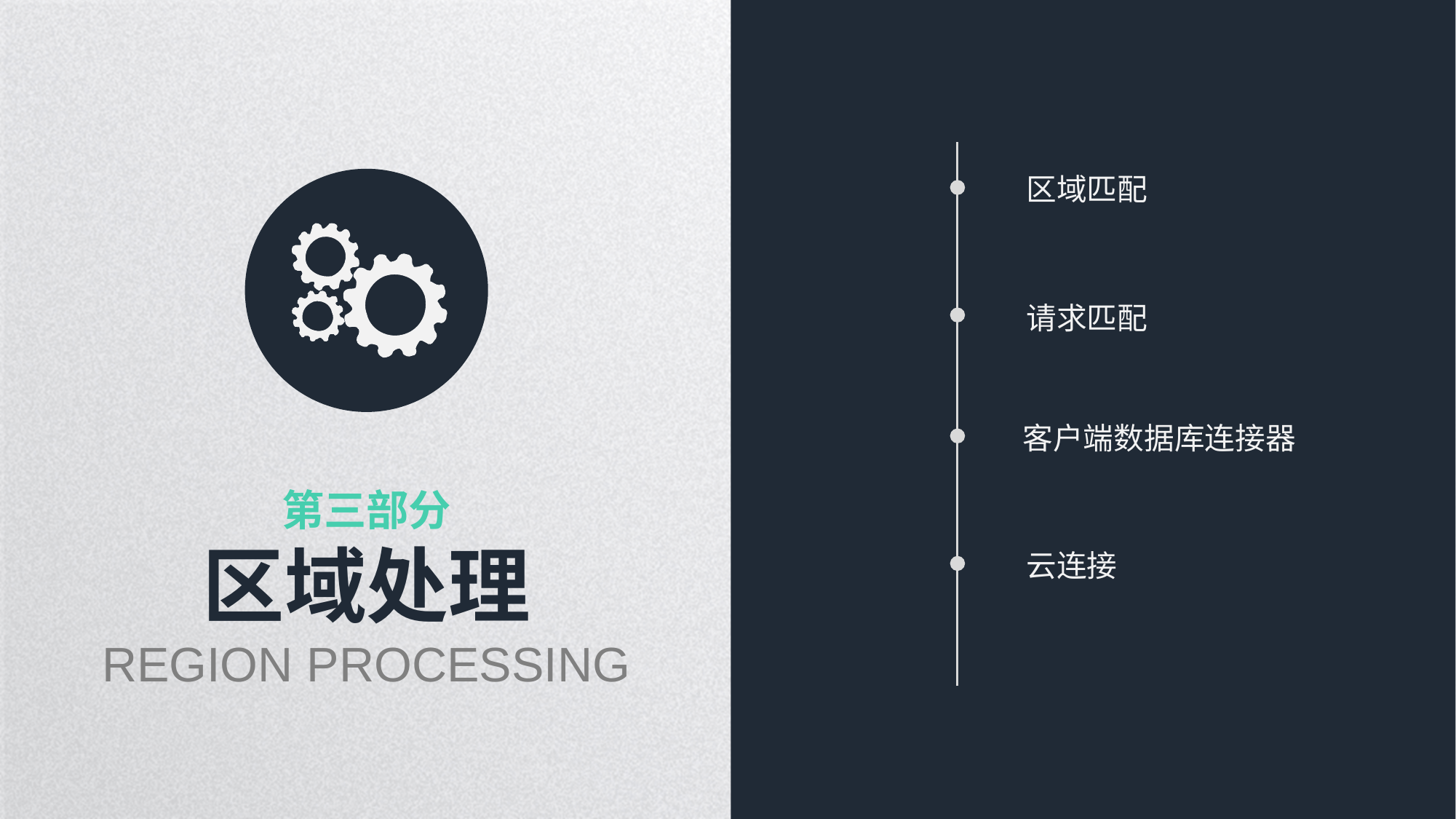

区域匹配

请求匹配
客户端数据库连接器
第三部分
区域处理
REGION PROCESSING
云连接
延时符